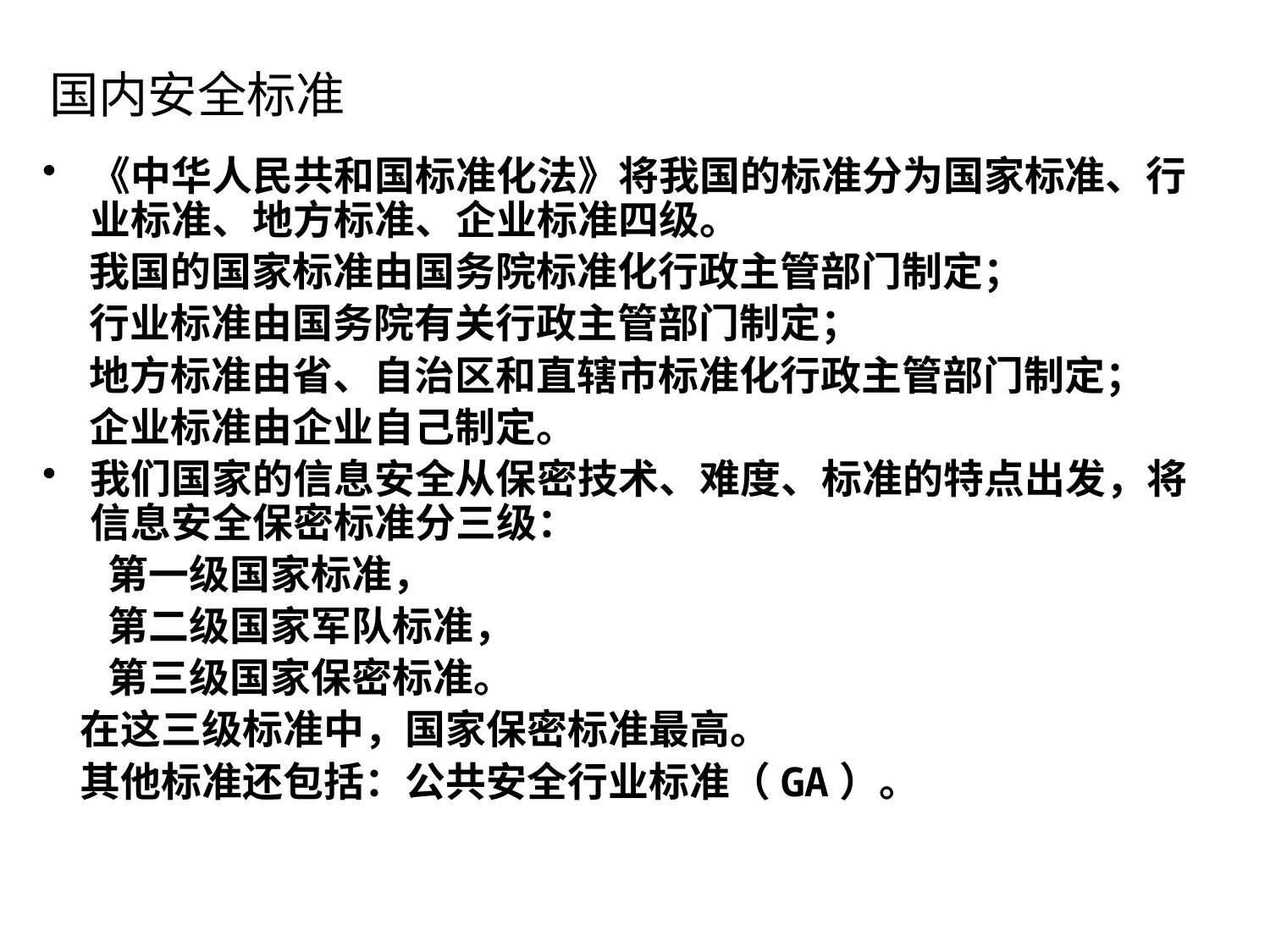

# 国内安全标准
《中华人民共和国标准化法》将我国的标准分为国家标准、行业标准、地方标准、企业标准四级。
    我国的国家标准由国务院标准化行政主管部门制定；
    行业标准由国务院有关行政主管部门制定；
    地方标准由省、自治区和直辖市标准化行政主管部门制定；
    企业标准由企业自己制定。
我们国家的信息安全从保密技术、难度、标准的特点出发，将信息安全保密标准分三级：
      第一级国家标准，
      第二级国家军队标准，
      第三级国家保密标准。
   在这三级标准中，国家保密标准最高。
   其他标准还包括：公共安全行业标准（GA）。